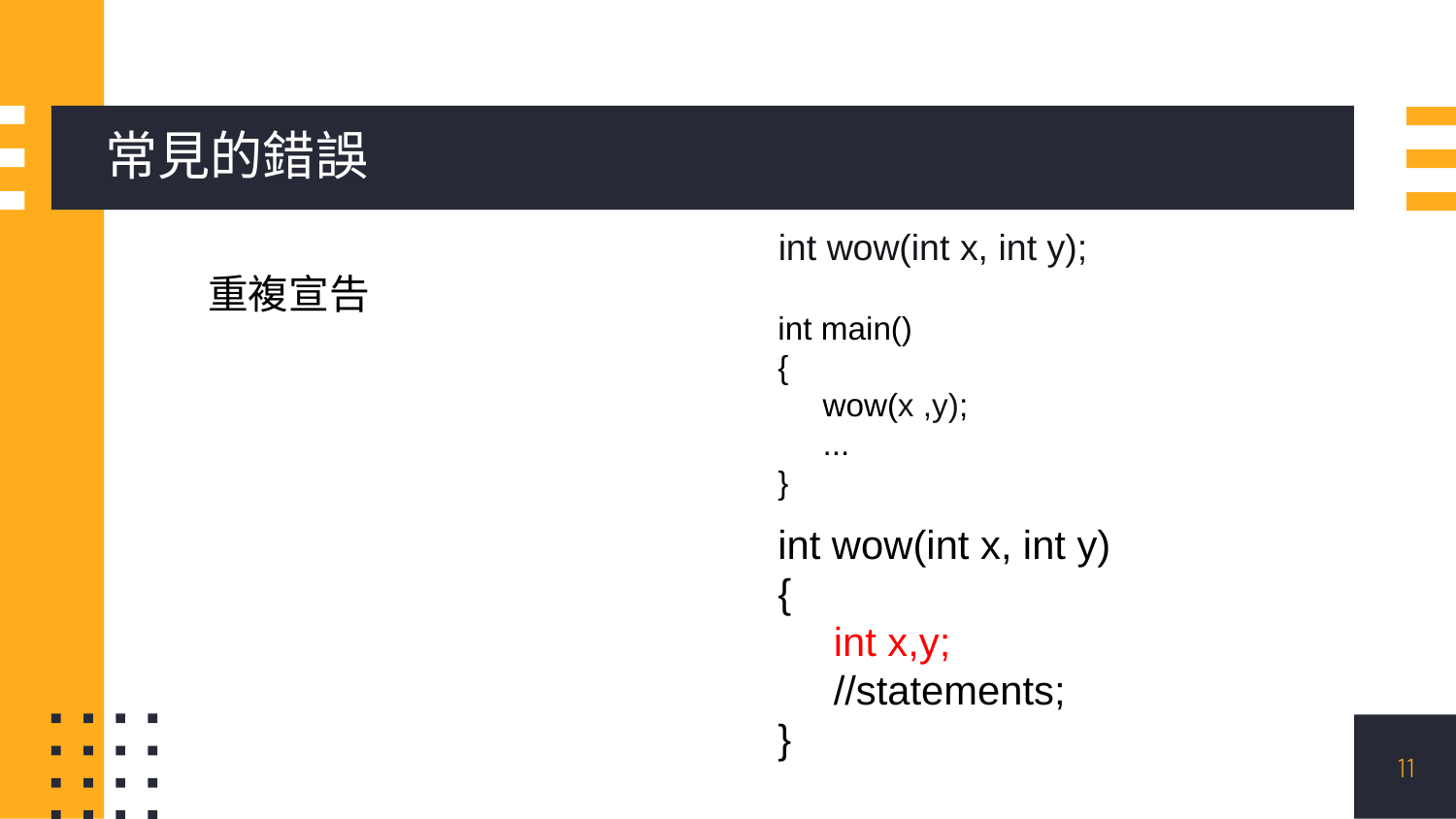

# 常見的錯誤
int wow(int x, int y);
重複宣告
int main()
{
     wow(x ,y);
     ...
}
int wow(int x, int y)
{
     int x,y;
     //statements;
}
11